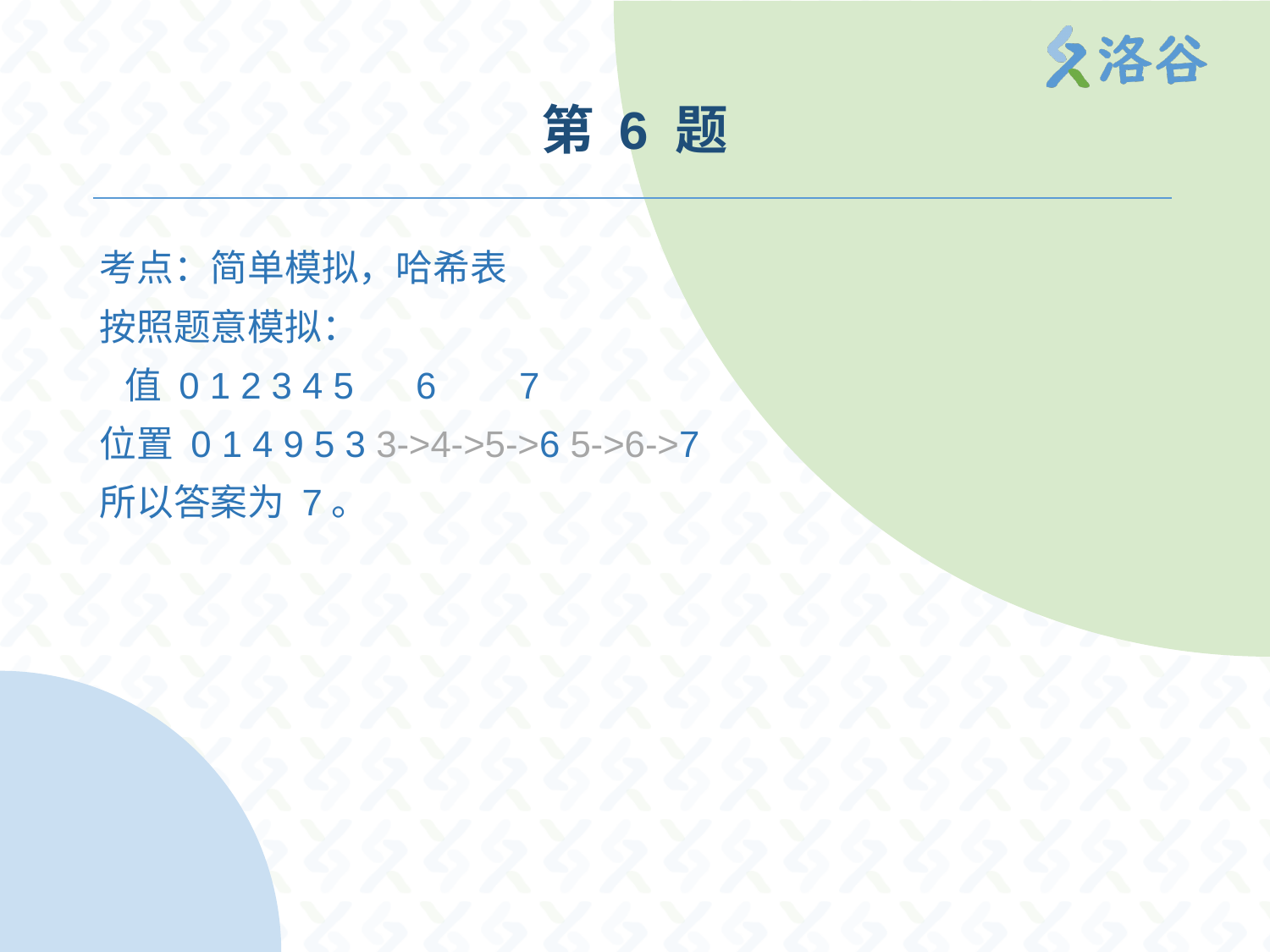

# 第 6 题
考点：简单模拟，哈希表
按照题意模拟：
  值 0 1 2 3 4 5      6        7
位置 0 1 4 9 5 3 3->4->5->6 5->6->7
所以答案为 7。